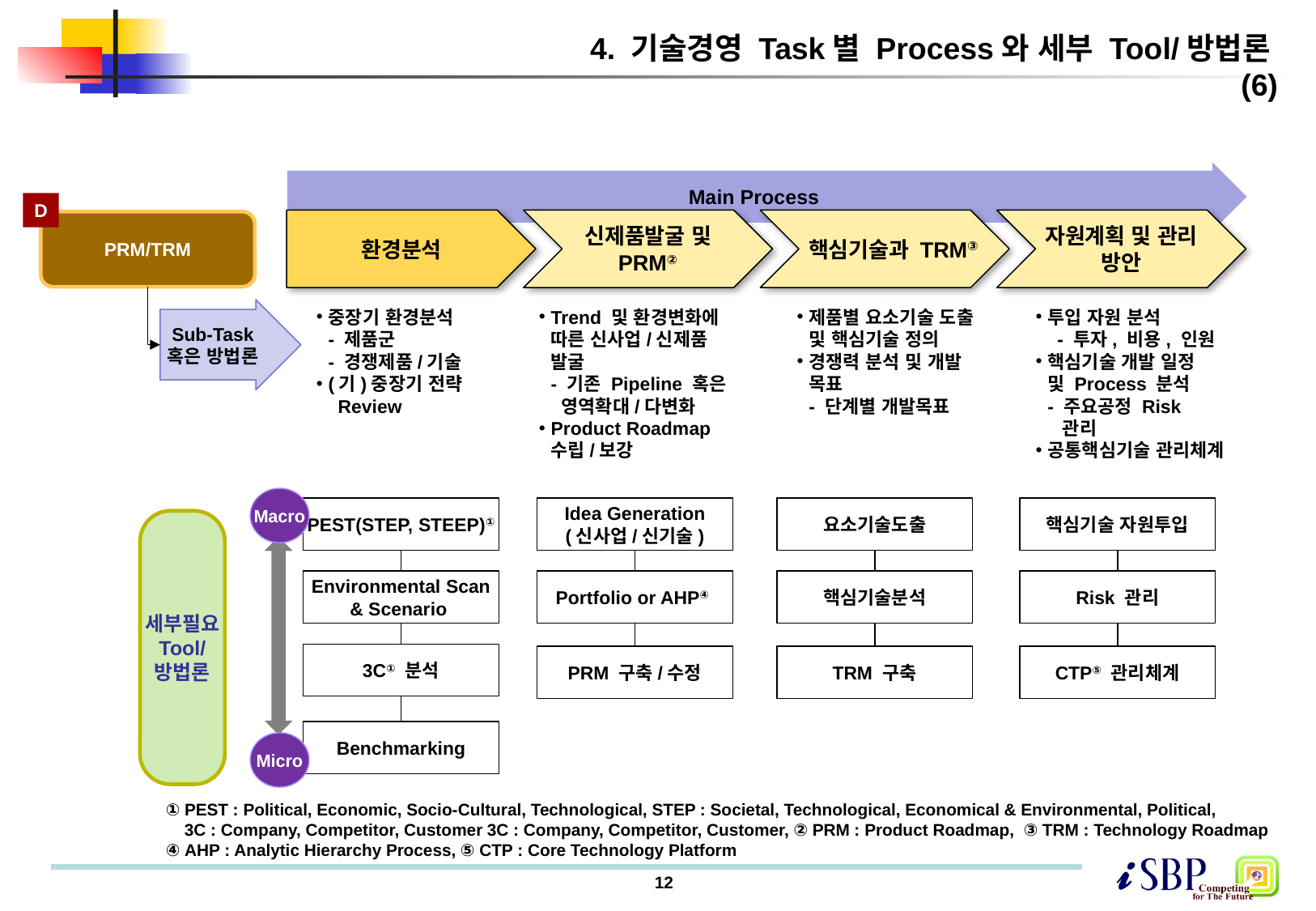

# 4. 기술경영 Task별 Process와 세부 Tool/방법론(6)
Main Process
D
환경분석
신제품발굴 및
PRM②
  핵심기술과 TRM③
자원계획 및 관리
방안
PRM/TRM
중장기 환경분석
- 제품군
- 경쟁제품/기술
(기)중장기 전략
 Review
Trend 및 환경변화에
따른 신사업/신제품
발굴
- 기존 Pipeline 혹은
  영역확대/다변화
Product Roadmap
수립/보강
제품별 요소기술 도출
및 핵심기술 정의
경쟁력 분석 및 개발
목표
- 단계별 개발목표
투입 자원 분석
 - 투자, 비용, 인원
핵심기술 개발 일정
및 Process 분석
- 주요공정 Risk
  관리
공통핵심기술 관리체계
Sub-Task
혹은 방법론
Macro
PEST(STEP, STEEP)①
Idea Generation
(신사업/신기술)
요소기술도출
핵심기술 자원투입
세부필요
Tool/
방법론

Environmental Scan
& Scenario
Portfolio or AHP④
핵심기술분석
Risk 관리
3C① 분석
PRM 구축/수정
TRM 구축
CTP⑤ 관리체계
Benchmarking
Micro
① PEST : Political, Economic, Socio-Cultural, Technological, STEP : Societal, Technological, Economical & Environmental, Political,
    3C : Company, Competitor, Customer 3C : Company, Competitor, Customer, ② PRM : Product Roadmap,  ③ TRM : Technology Roadmap
④ AHP : Analytic Hierarchy Process, ⑤ CTP : Core Technology Platform
12